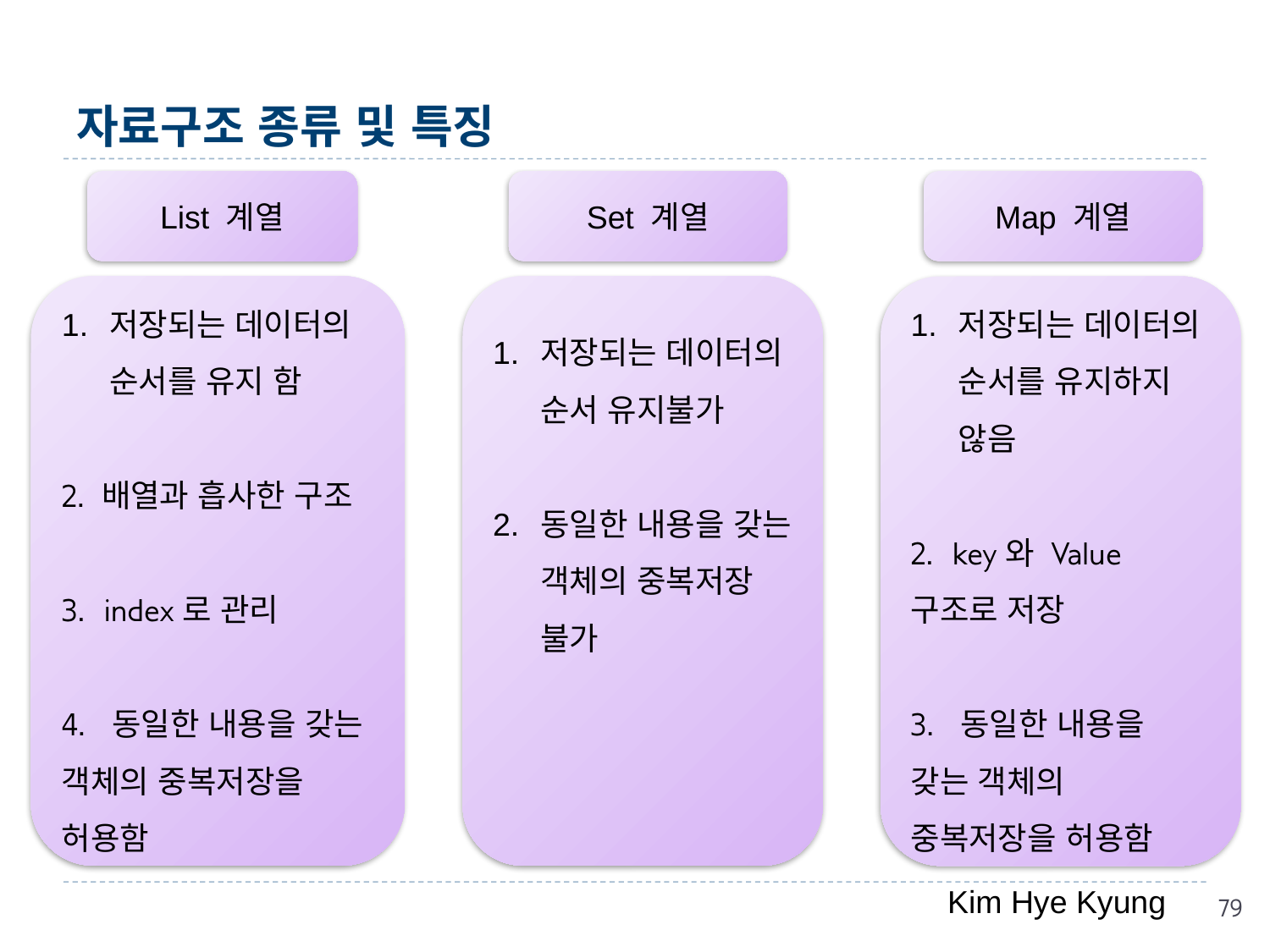

# 자료구조 종류 및 특징
List 계열
Set 계열
Map 계열
저장되는 데이터의 순서를 유지 함

2. 배열과 흡사한 구조

3.  index로 관리

4.  동일한 내용을 갖는 객체의 중복저장을 허용함
저장되는 데이터의 순서 유지불가

동일한 내용을 갖는 객체의 중복저장 불가

저장되는 데이터의 순서를 유지하지 않음

2.  key와 Value 구조로 저장

3.  동일한 내용을 갖는 객체의 중복저장을 허용함
79